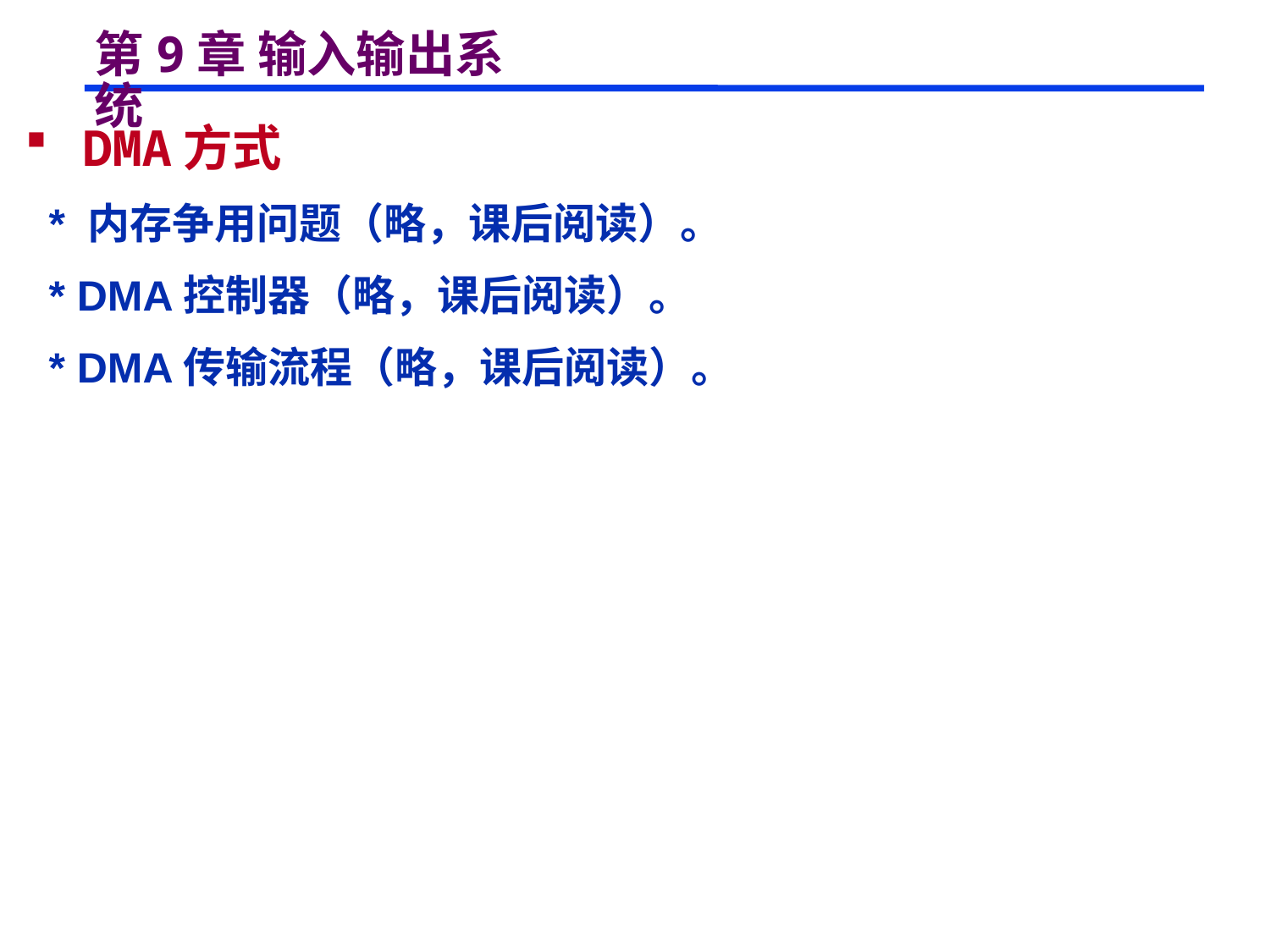

# 第9章 输入输出系统
 DMA方式
  * 内存争用问题（略，课后阅读）。
  * DMA控制器（略，课后阅读）。
  * DMA传输流程（略，课后阅读）。